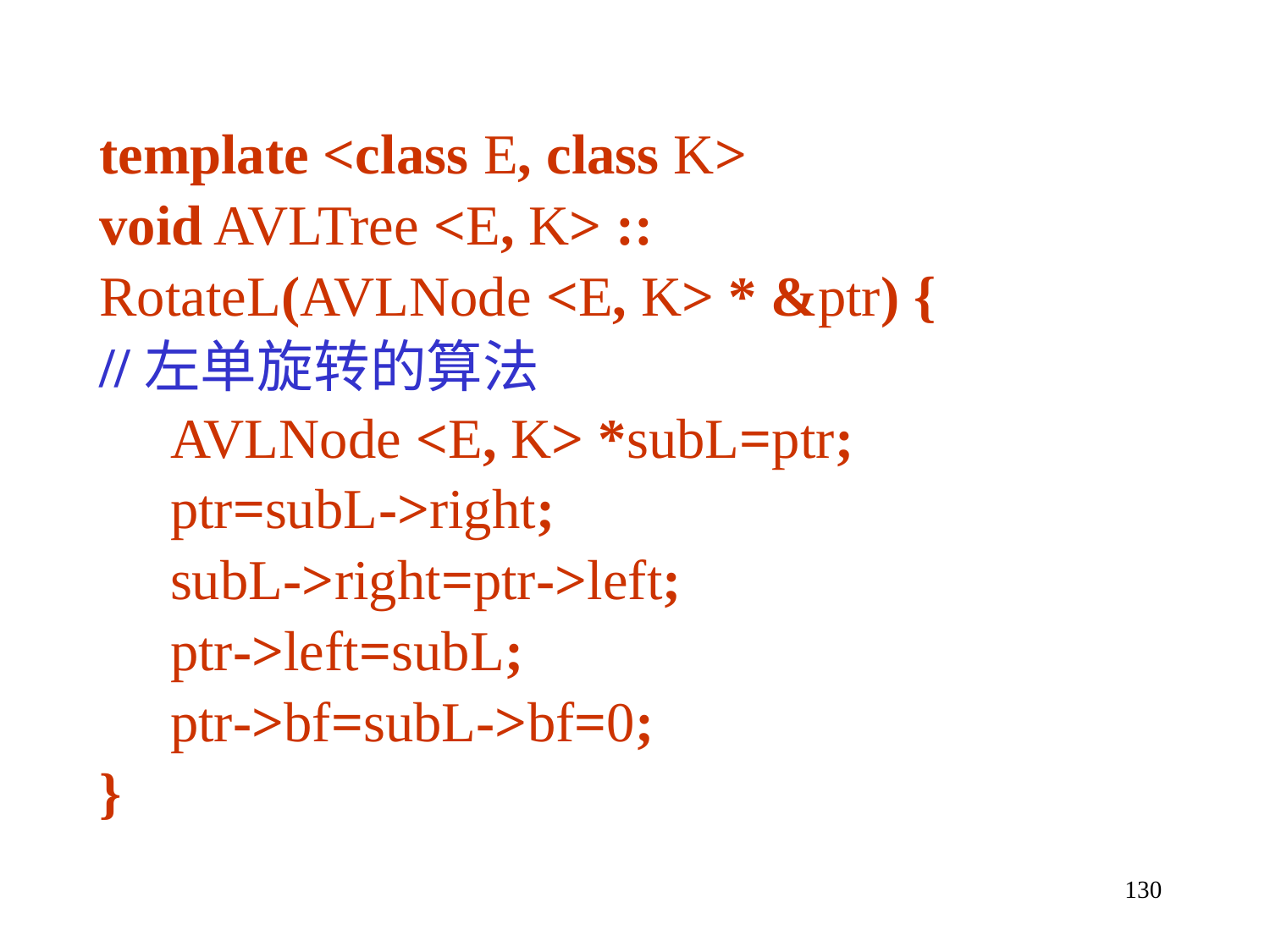

template <class E, class K>
void AVLTree <E, K> ::
RotateL(AVLNode <E, K> * &ptr) {
//左单旋转的算法
     AVLNode <E, K> *subL=ptr;
     ptr=subL->right;
     subL->right=ptr->left;
     ptr->left=subL;
     ptr->bf=subL->bf=0;
}
130